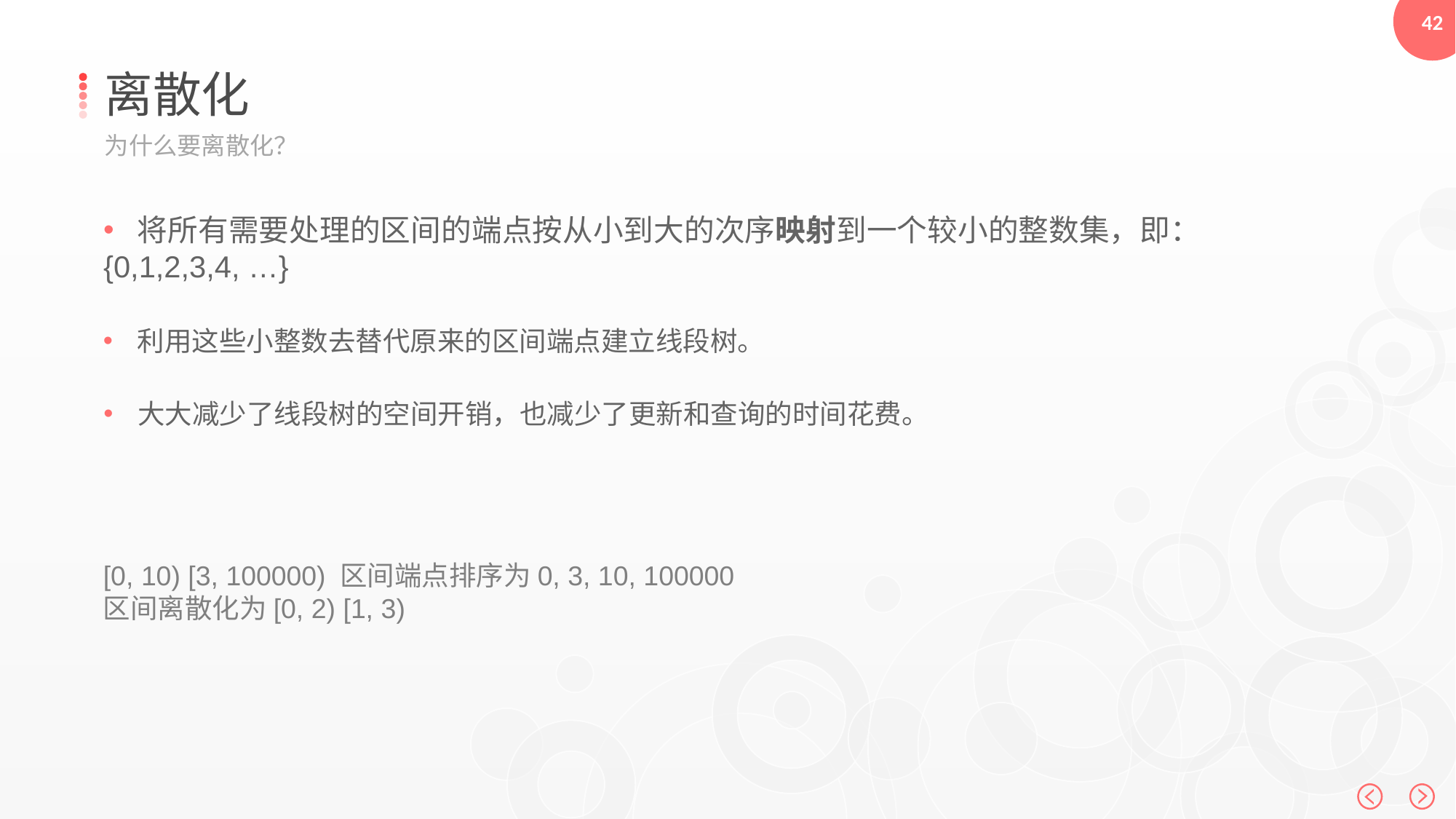

离散化
为什么要离散化？
将所有需要处理的区间的端点按从小到大的次序映射到一个较小的整数集，即：
{0,1,2,3,4, …}
利用这些小整数去替代原来的区间端点建立线段树。
大大减少了线段树的空间开销，也减少了更新和查询的时间花费。
[0, 10) [3, 100000) 区间端点排序为0, 3, 10, 100000
区间离散化为[0, 2) [1, 3)